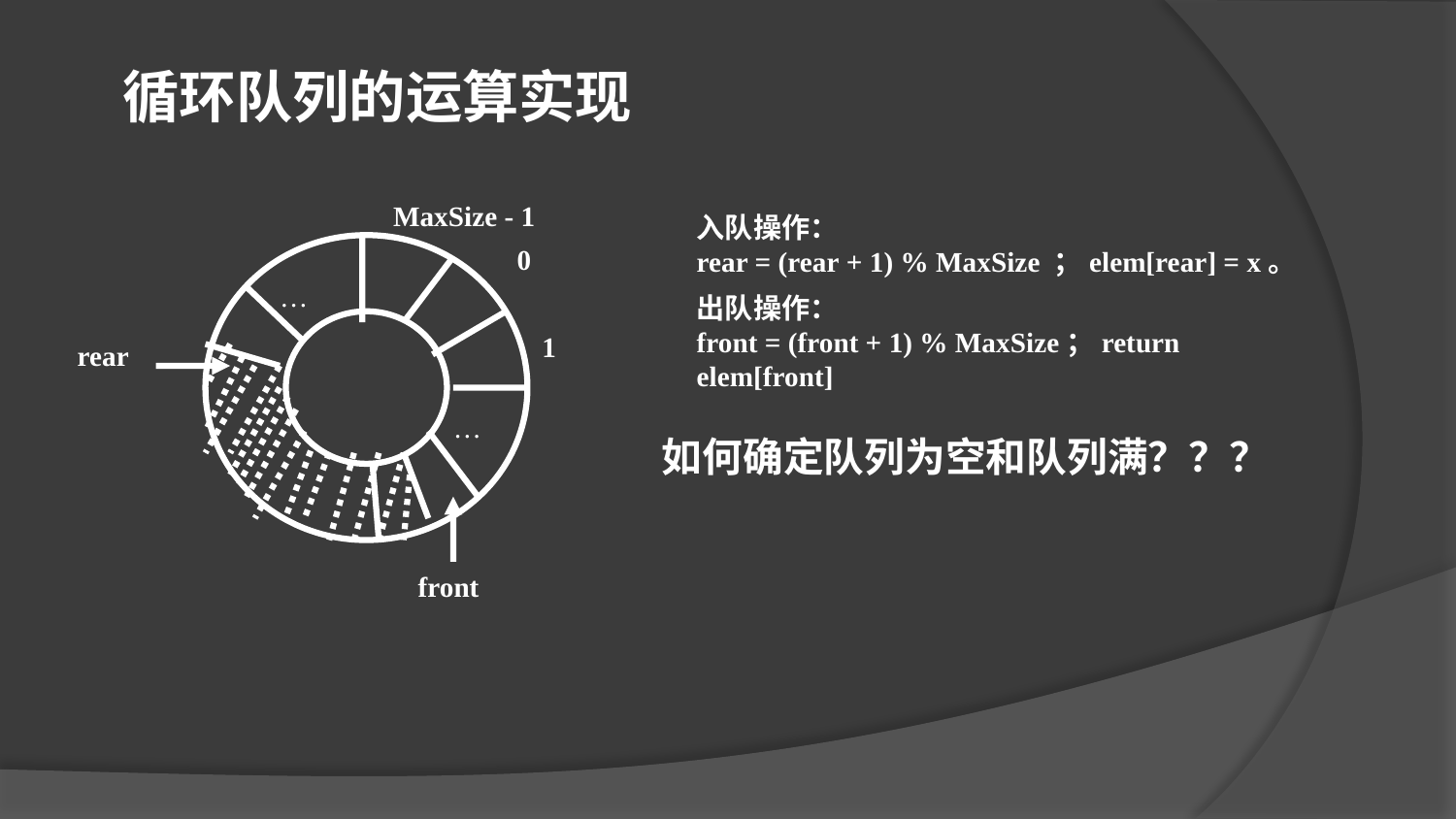

循环队列的运算实现
MaxSize - 1

0

…

1

…

rear

front
入队操作：
rear = (rear + 1) % MaxSize ；elem[rear] = x。
出队操作：
front = (front + 1) % MaxSize；return elem[front]
如何确定队列为空和队列满？？？